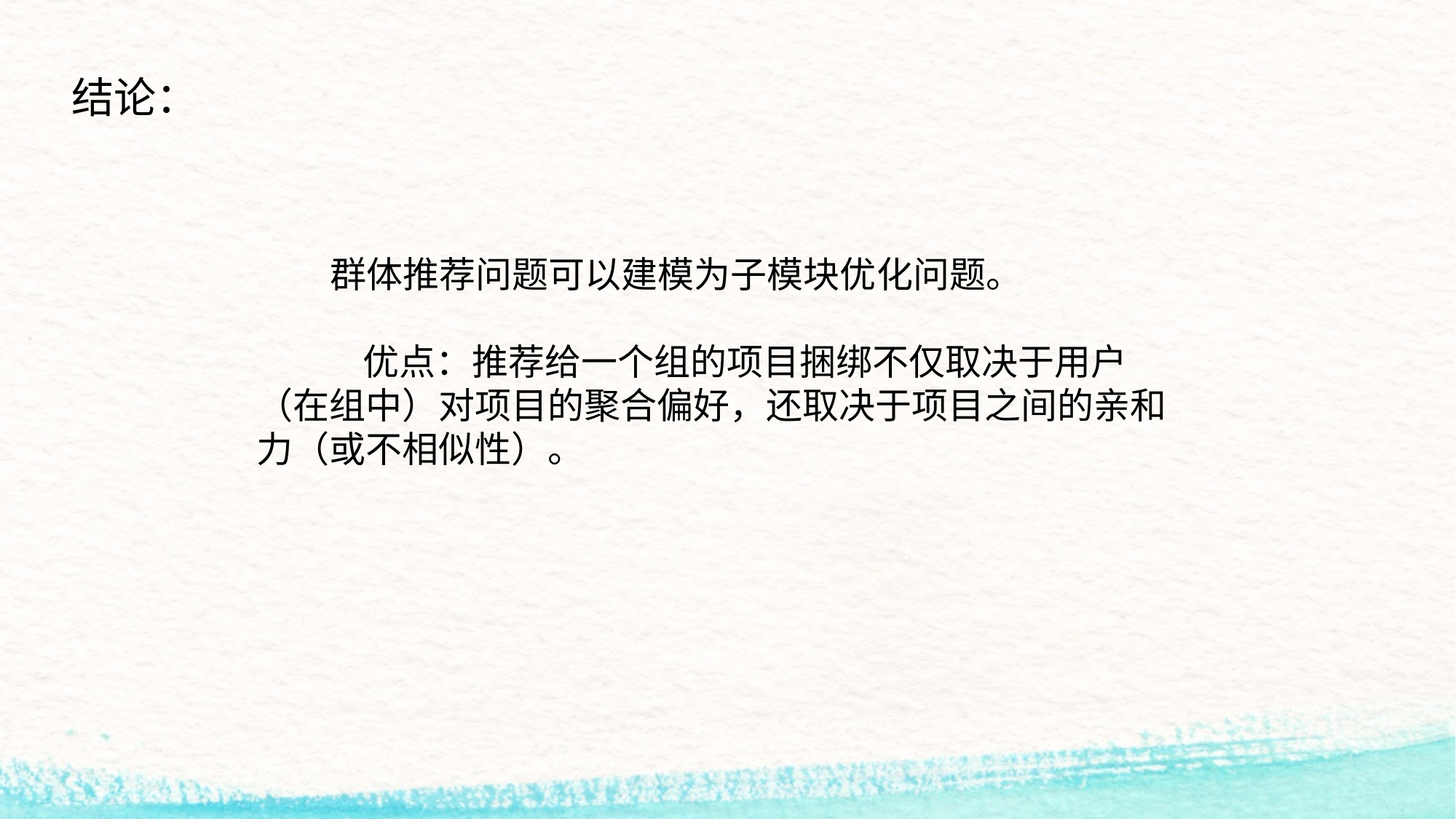

结论：
    群体推荐问题可以建模为子模块优化问题。

        优点：推荐给一个组的项目捆绑不仅取决于用户（在组中）对项目的聚合偏好，还取决于项目之间的亲和力（或不相似性）。